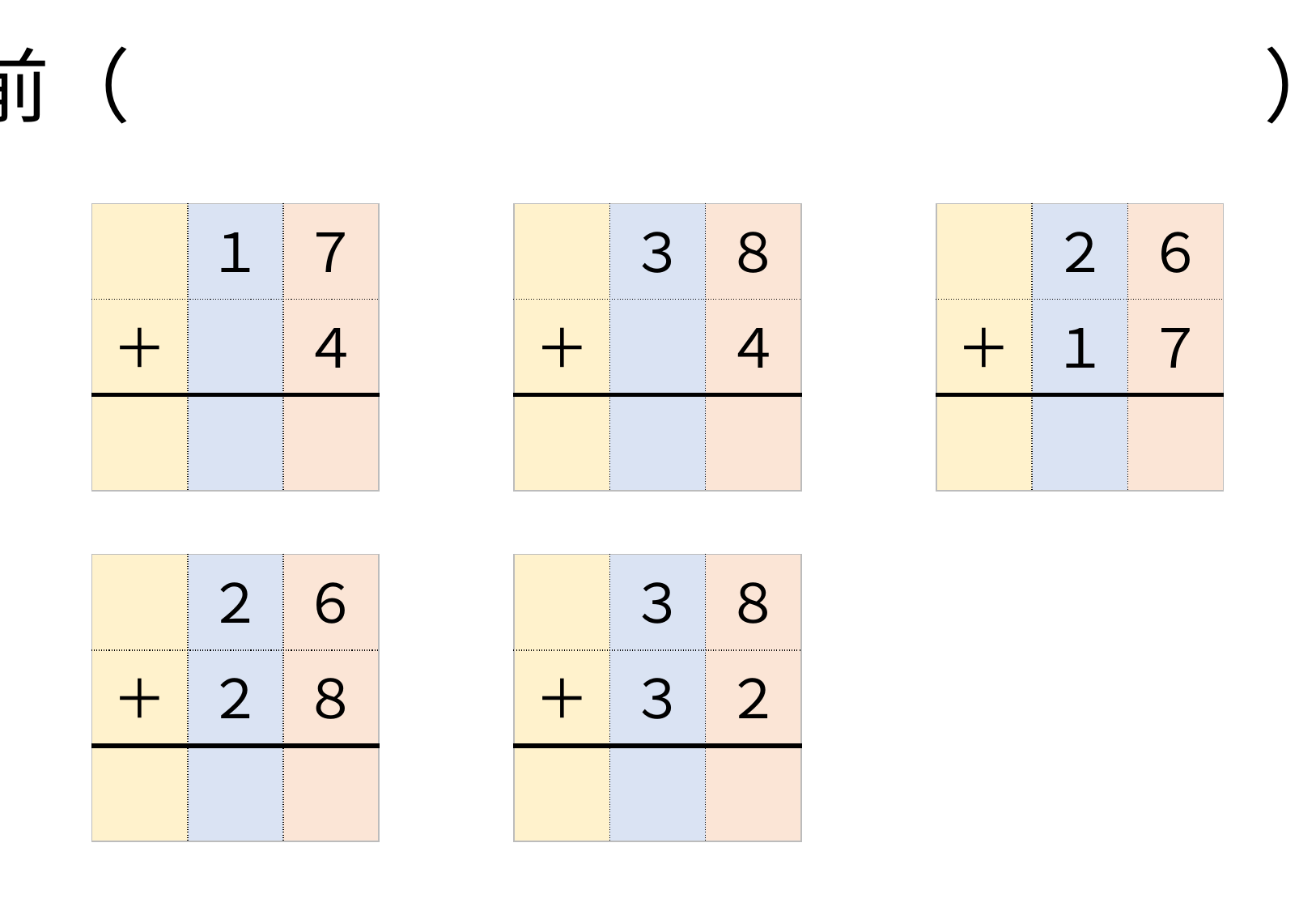

名前（　　　　　　　　　　　　　　）
|  | １ | ７ |
| --- | --- | --- |
| ＋ |  | ４ |
|  |  |  |
|  | ３ | ８ |
| --- | --- | --- |
| ＋ |  | ４ |
|  |  |  |
|  | ２ | ６ |
| --- | --- | --- |
| ＋ | １ | ７ |
|  |  |  |
|  | ２ | ６ |
| --- | --- | --- |
| ＋ | ２ | ８ |
|  |  |  |
|  | ３ | ８ |
| --- | --- | --- |
| ＋ | ３ | ２ |
|  |  |  |